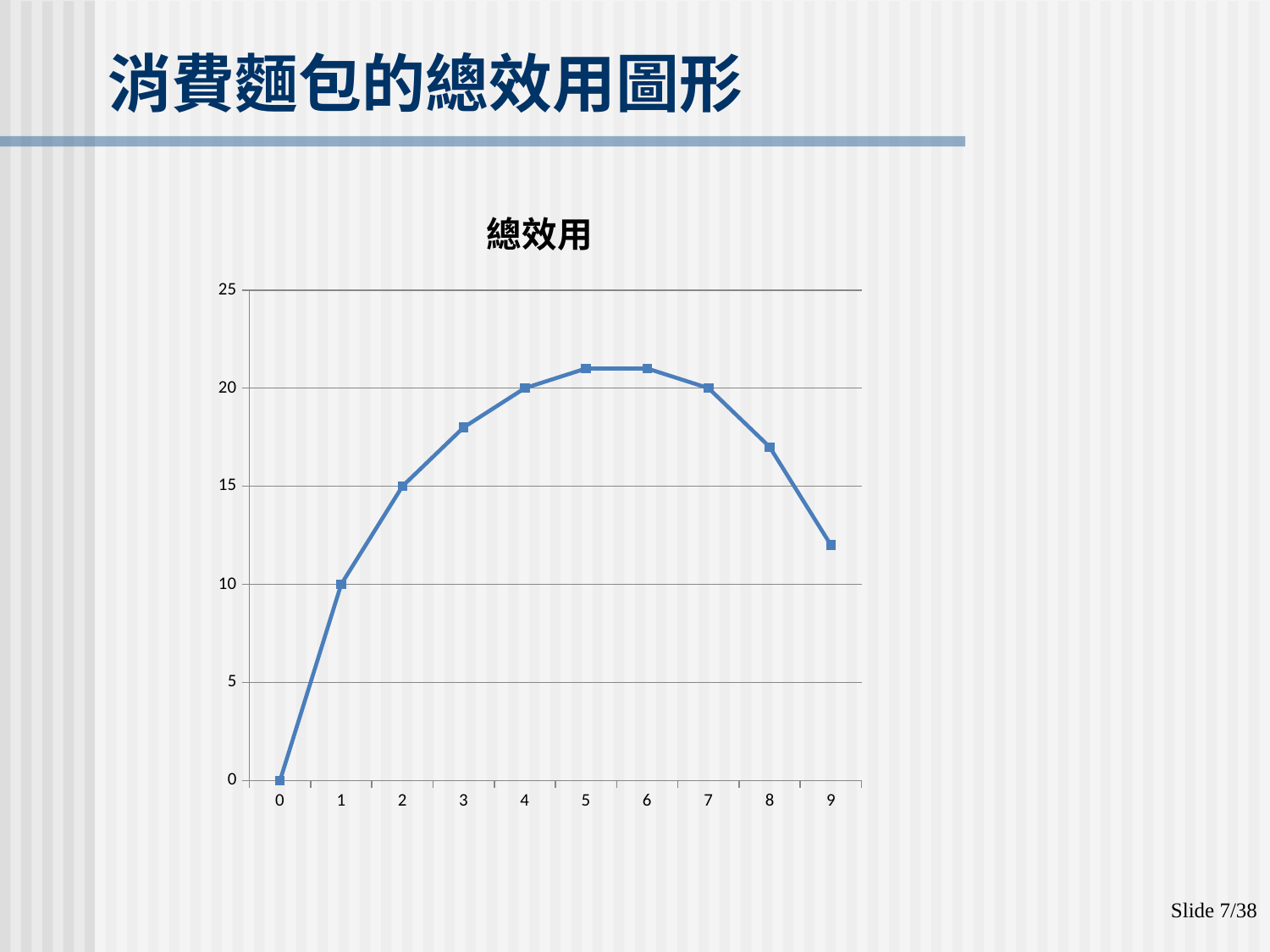

# 消費麵包的總效用圖形

### Chart: 總效用

| Category | x |
|---|---|
| 0 | 0.0 |
| 1 | 10.0 |
| 2 | 15.0 |
| 3 | 18.0 |
| 4 | 20.0 |
| 5 | 21.0 |
| 6 | 21.0 |
| 7 | 20.0 |
| 8 | 17.0 |
| 9 | 12.0 |
Slide 7/38